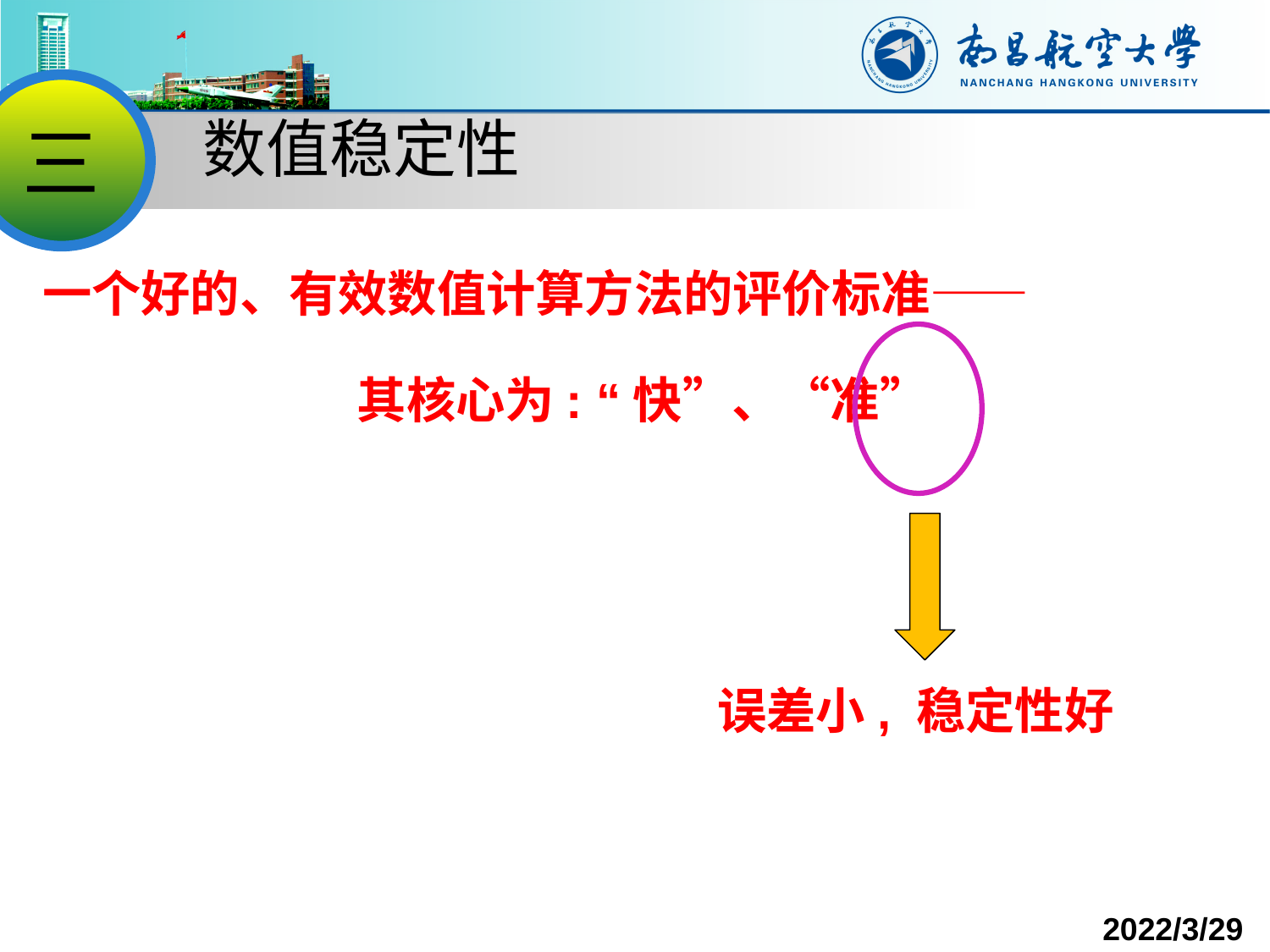

三

 数值稳定性
一个好的、有效数值计算方法的评价标准——

                           其核心为: “快”、“准”

误差小, 稳定性好